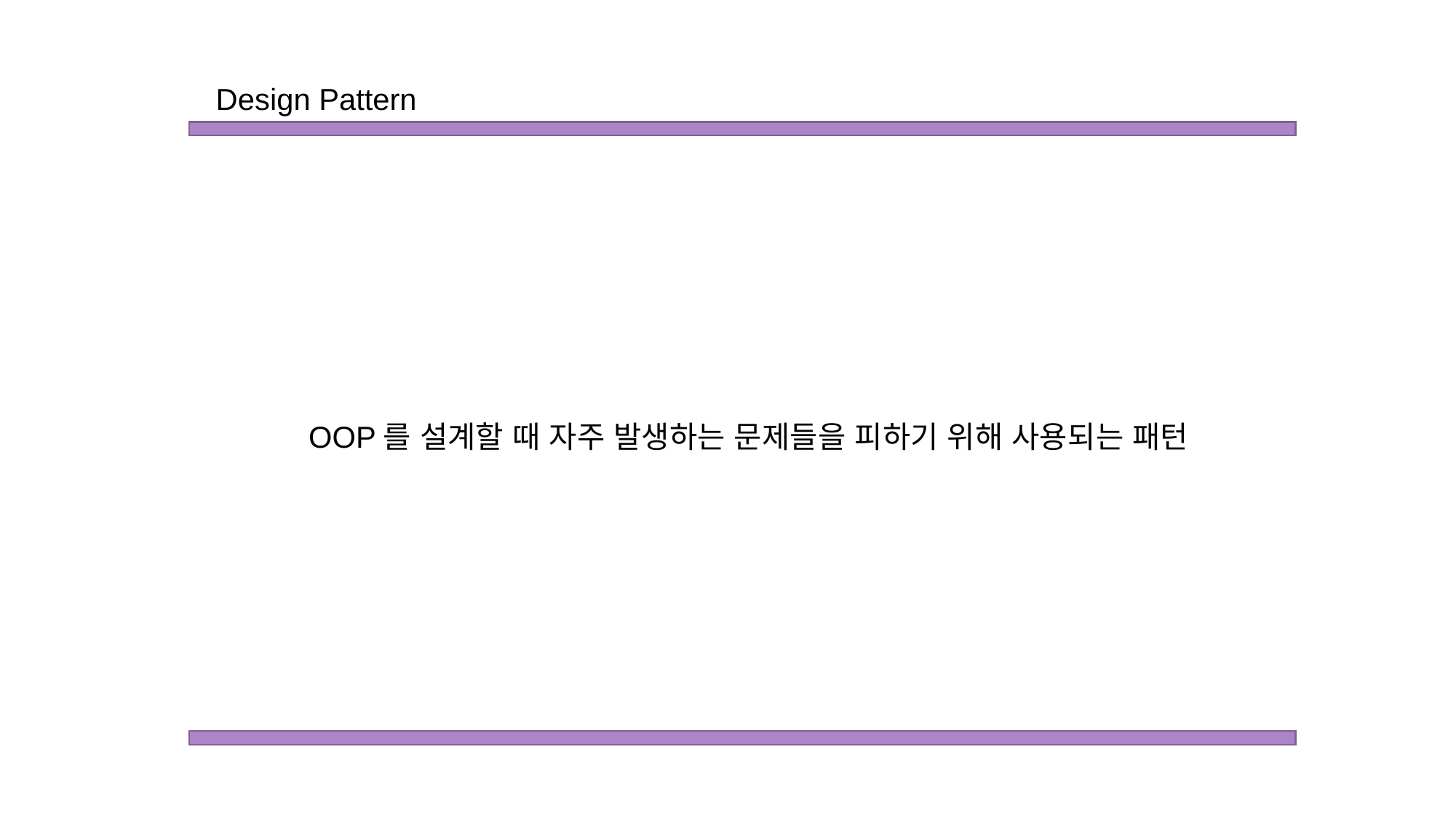

Design Pattern

OOP를 설계할 때 자주 발생하는 문제들을 피하기 위해 사용되는 패턴